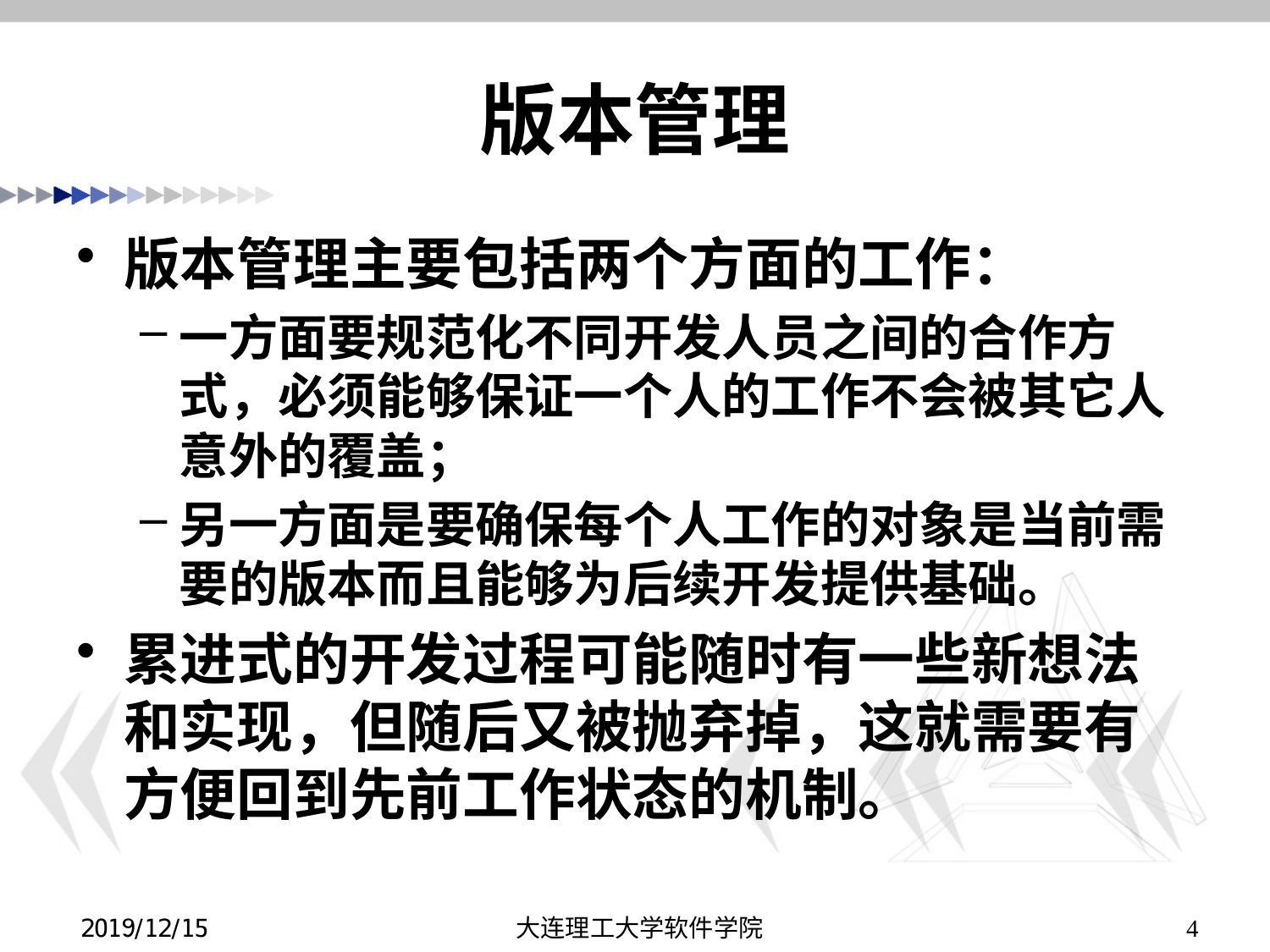

# 版本管理
版本管理主要包括两个方面的工作：
一方面要规范化不同开发人员之间的合作方式，必须能够保证一个人的工作不会被其它人意外的覆盖；
另一方面是要确保每个人工作的对象是当前需要的版本而且能够为后续开发提供基础。
累进式的开发过程可能随时有一些新想法和实现，但随后又被抛弃掉，这就需要有方便回到先前工作状态的机制。

2019/12/15
大连理工大学软件学院
4